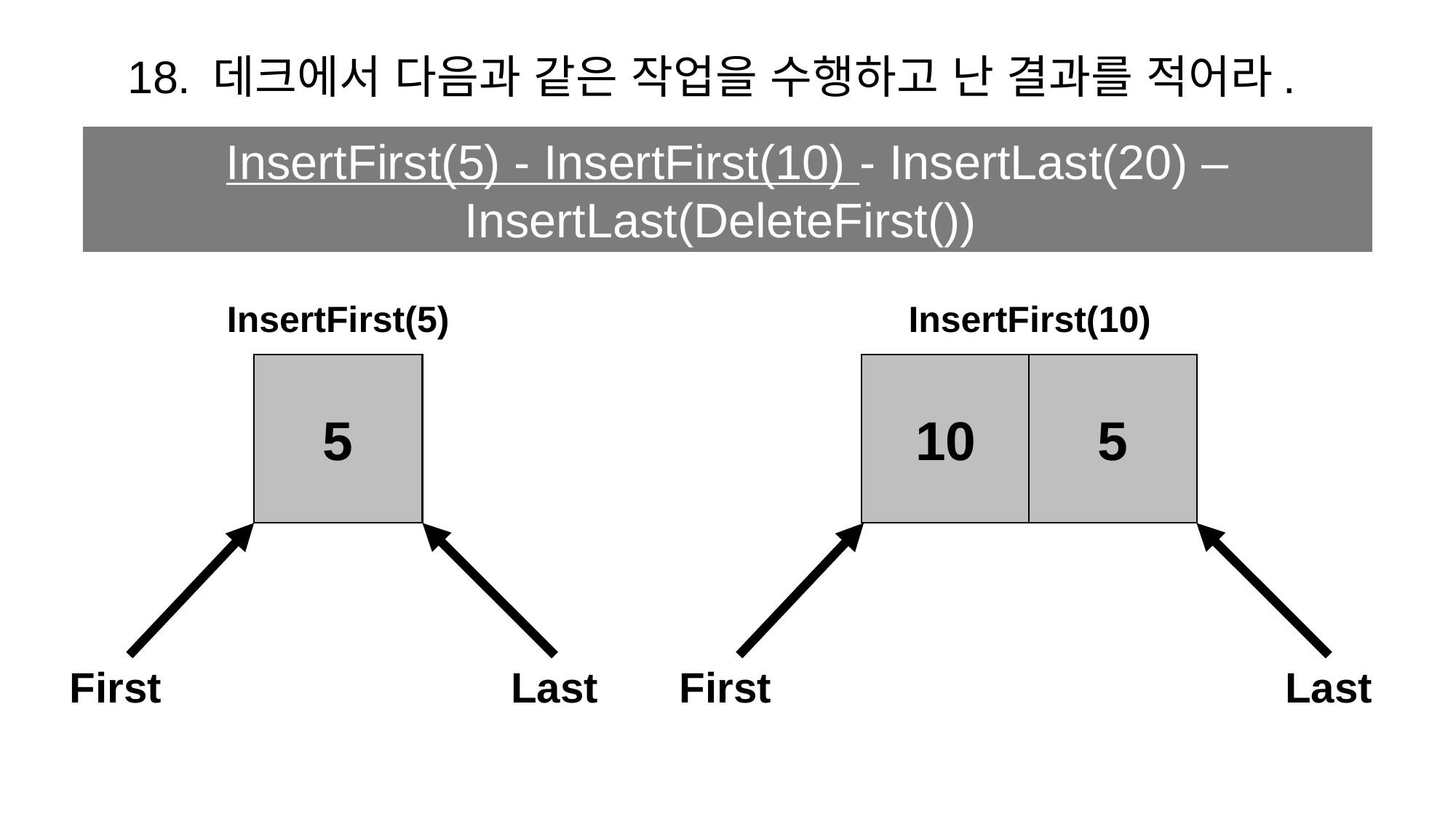

# 18. 데크에서 다음과 같은 작업을 수행하고 난 결과를 적어라.
InsertFirst(5) - InsertFirst(10) - InsertLast(20) – InsertLast(DeleteFirst())
InsertFirst(5)
InsertFirst(10)
5
10
5
First
Last
First
Last